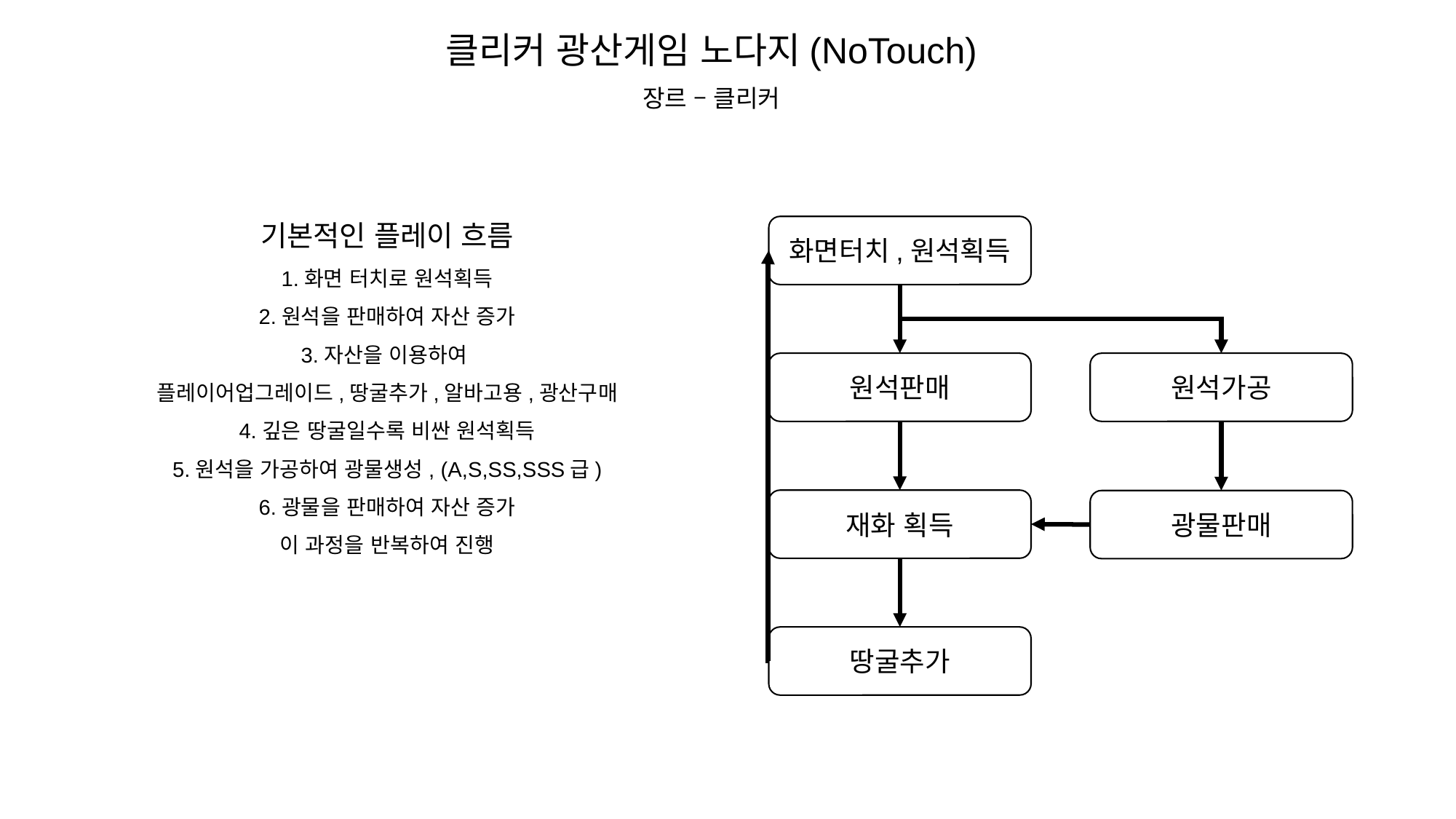

클리커 광산게임 노다지(NoTouch)
장르 – 클리커
기본적인 플레이 흐름
1.화면 터치로 원석획득
2.원석을 판매하여 자산 증가
3.자산을 이용하여
플레이어업그레이드,땅굴추가,알바고용,광산구매
4.깊은 땅굴일수록 비싼 원석획득
5.원석을 가공하여 광물생성, (A,S,SS,SSS급)
6.광물을 판매하여 자산 증가
이 과정을 반복하여 진행

화면터치,원석획득
원석판매
원석가공
재화 획득
광물판매
땅굴추가